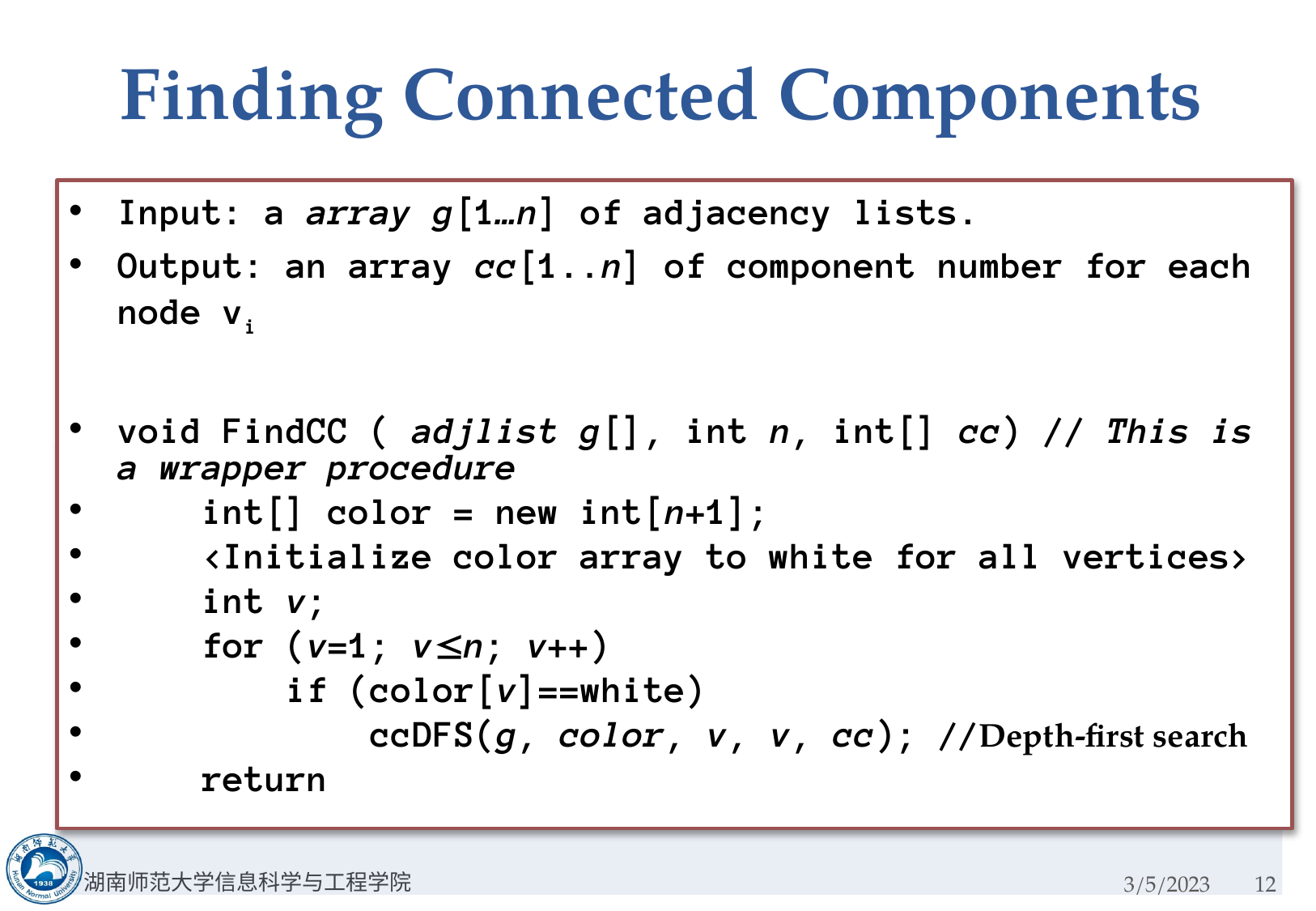

# Finding Connected Components
Input: a array g[1…n] of adjacency lists.
Output: an array cc[1..n] of component number for each node vi

void FindCC ( adjlist g[], int n, int[] cc) // This is a wrapper procedure
    int[] color = new int[n+1];
    <Initialize color array to white for all vertices>
    int v;
    for (v=1; v≤n; v++)
        if (color[v]==white)
            ccDFS(g, color, v, v, cc); //Depth-first search
    return

湖南师范大学信息科学与工程学院
3/5/2023
12